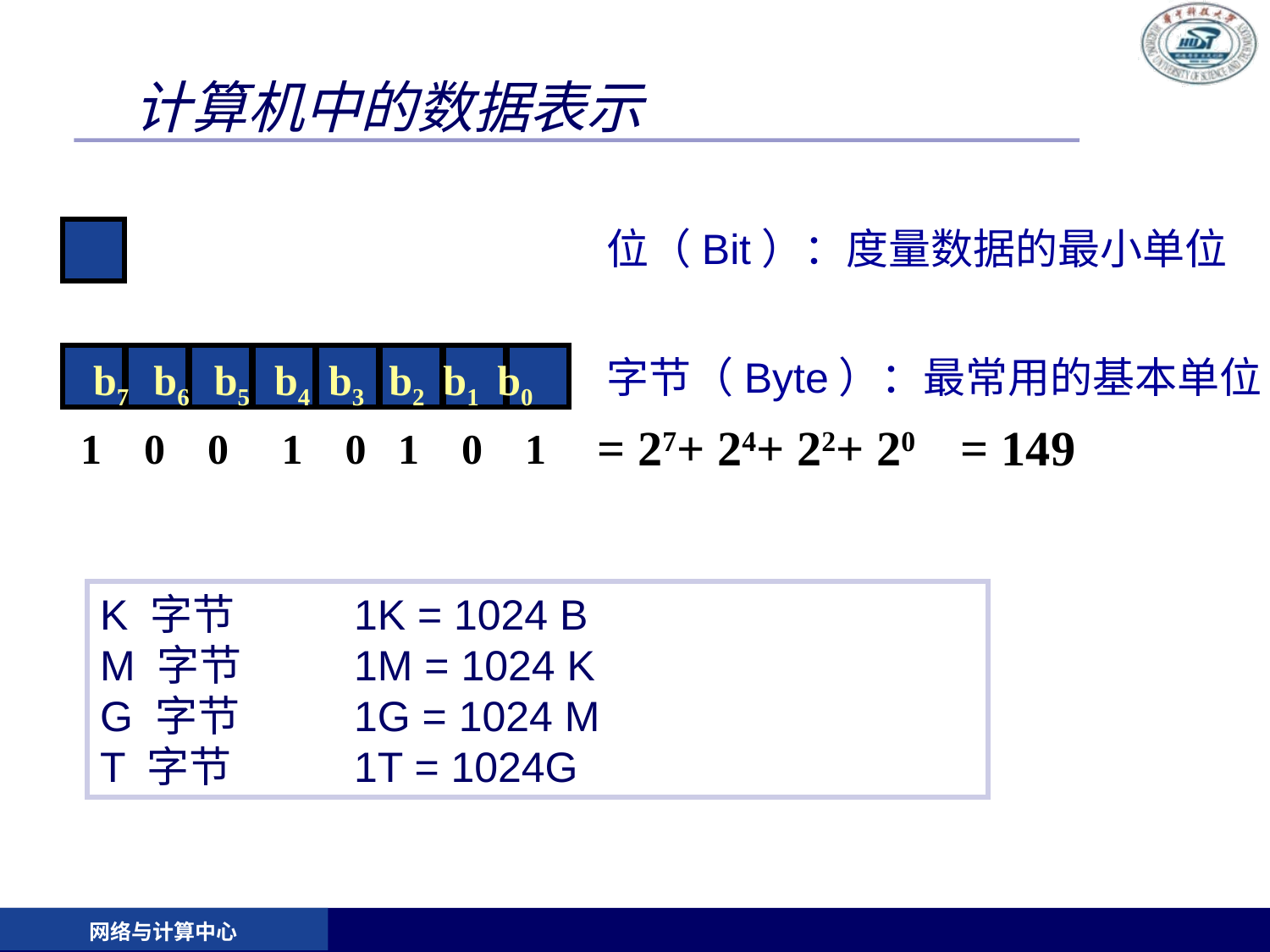

# 计算机中的数据表示
位（Bit）：度量数据的最小单位

字节（Byte）：最常用的基本单位

b7    b6    b5    b4   b3    b2   b1   b0
 = 27+ 24+ 22+ 20
= 149
1    0    0     1    0   1    0    1
K 字节	1K = 1024 B
M 字节	1M = 1024 K
G 字节	1G = 1024 M
T 字节	1T = 1024G
网络与计算中心